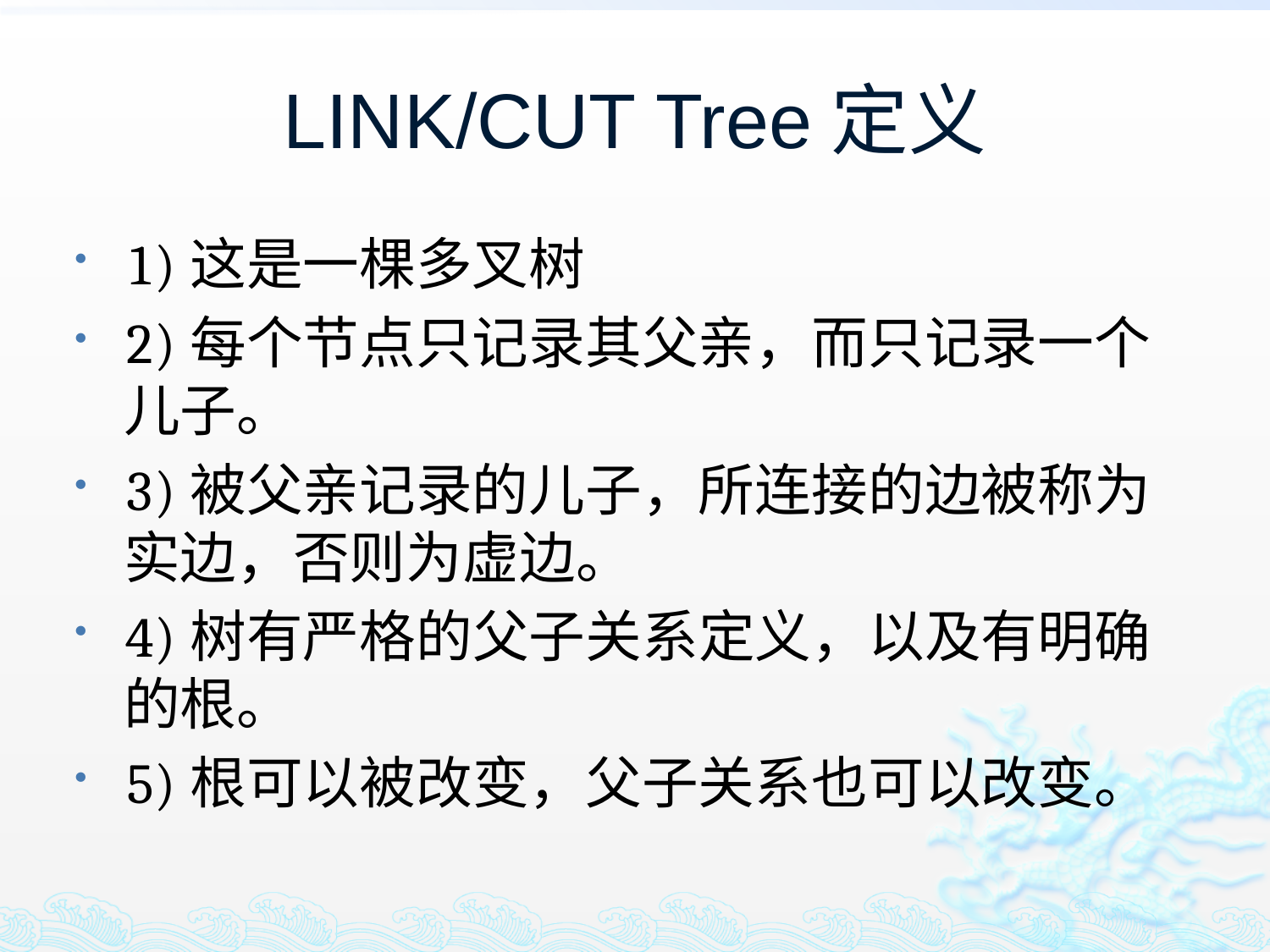

# LINK/CUT Tree定义
1)这是一棵多叉树
2)每个节点只记录其父亲，而只记录一个儿子。
3)被父亲记录的儿子，所连接的边被称为实边，否则为虚边。
4)树有严格的父子关系定义，以及有明确的根。
5)根可以被改变，父子关系也可以改变。